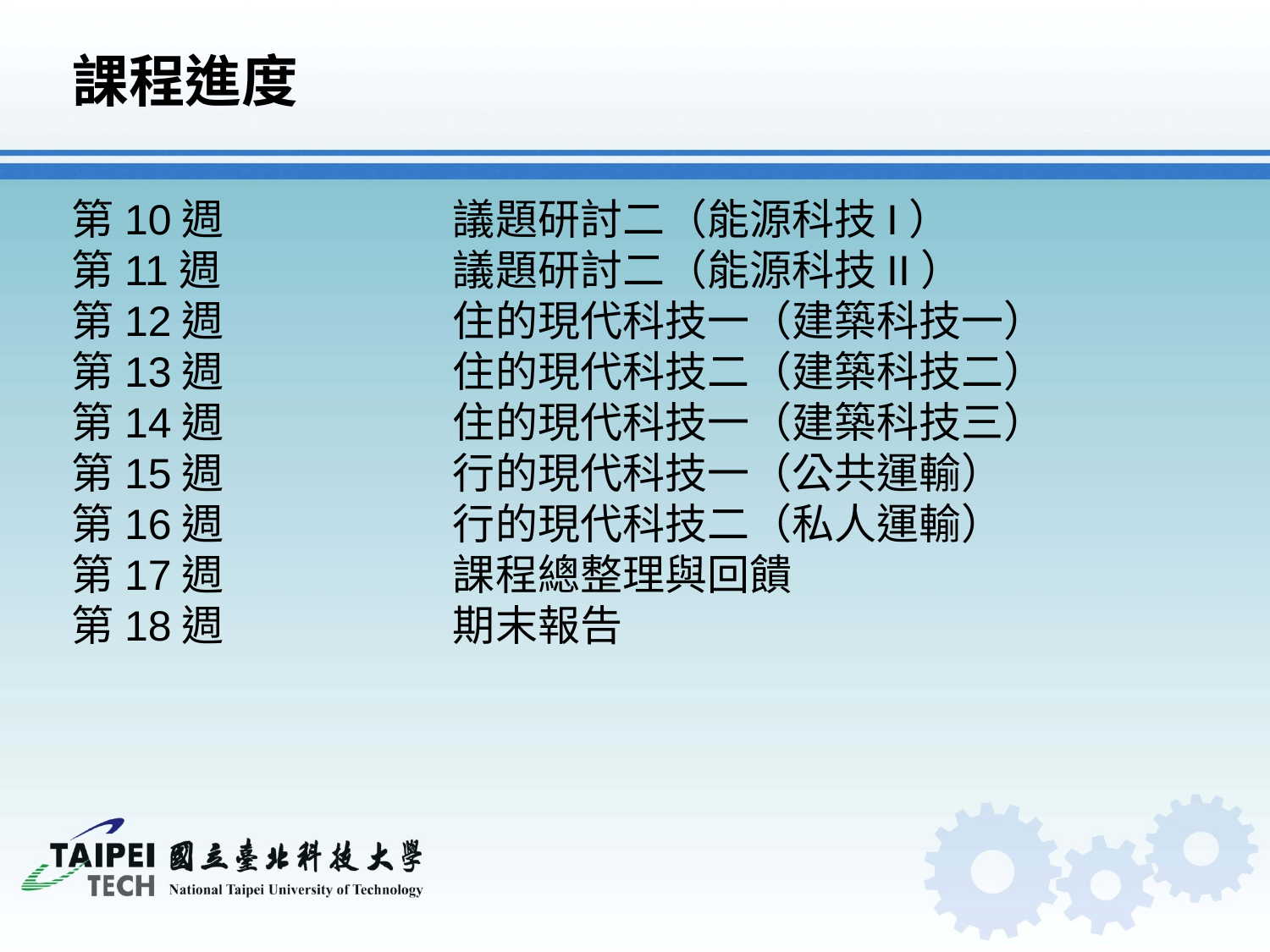

# 課程進度
第10週	 	議題研討二（能源科技I）
第11週		議題研討二（能源科技II）
第12週		住的現代科技一（建築科技一）
第13週		住的現代科技二（建築科技二）
第14週		住的現代科技一（建築科技三）
第15週		行的現代科技一（公共運輸）
第16週		行的現代科技二（私人運輸）
第17週	 	課程總整理與回饋
第18週	 	期末報告